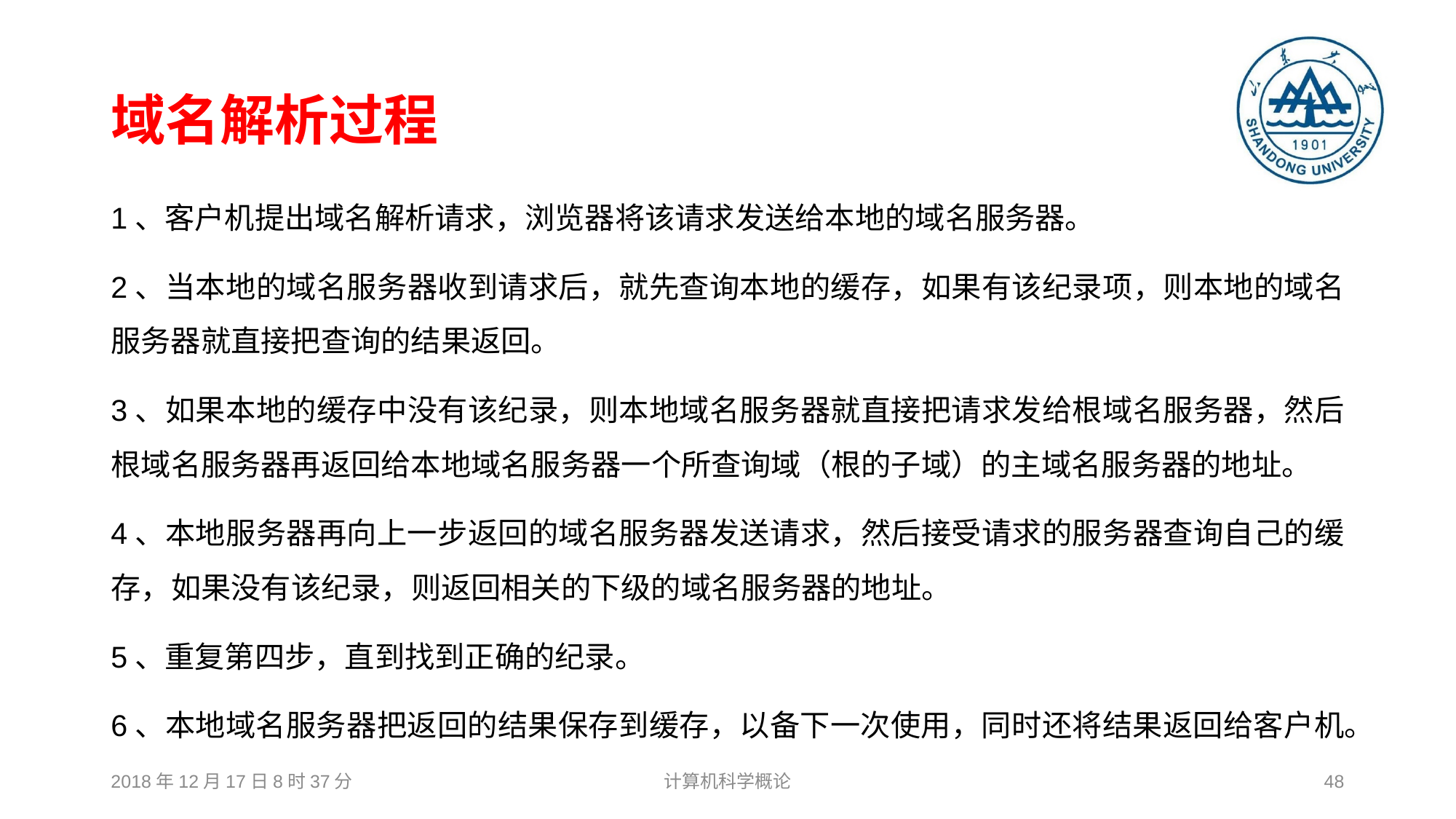

# 域名解析过程
1、客户机提出域名解析请求，浏览器将该请求发送给本地的域名服务器。
2、当本地的域名服务器收到请求后，就先查询本地的缓存，如果有该纪录项，则本地的域名服务器就直接把查询的结果返回。
3、如果本地的缓存中没有该纪录，则本地域名服务器就直接把请求发给根域名服务器，然后根域名服务器再返回给本地域名服务器一个所查询域（根的子域）的主域名服务器的地址。
4、本地服务器再向上一步返回的域名服务器发送请求，然后接受请求的服务器查询自己的缓存，如果没有该纪录，则返回相关的下级的域名服务器的地址。
5、重复第四步，直到找到正确的纪录。
6、本地域名服务器把返回的结果保存到缓存，以备下一次使用，同时还将结果返回给客户机。
2018年12月17日8时37分
计算机科学概论
48